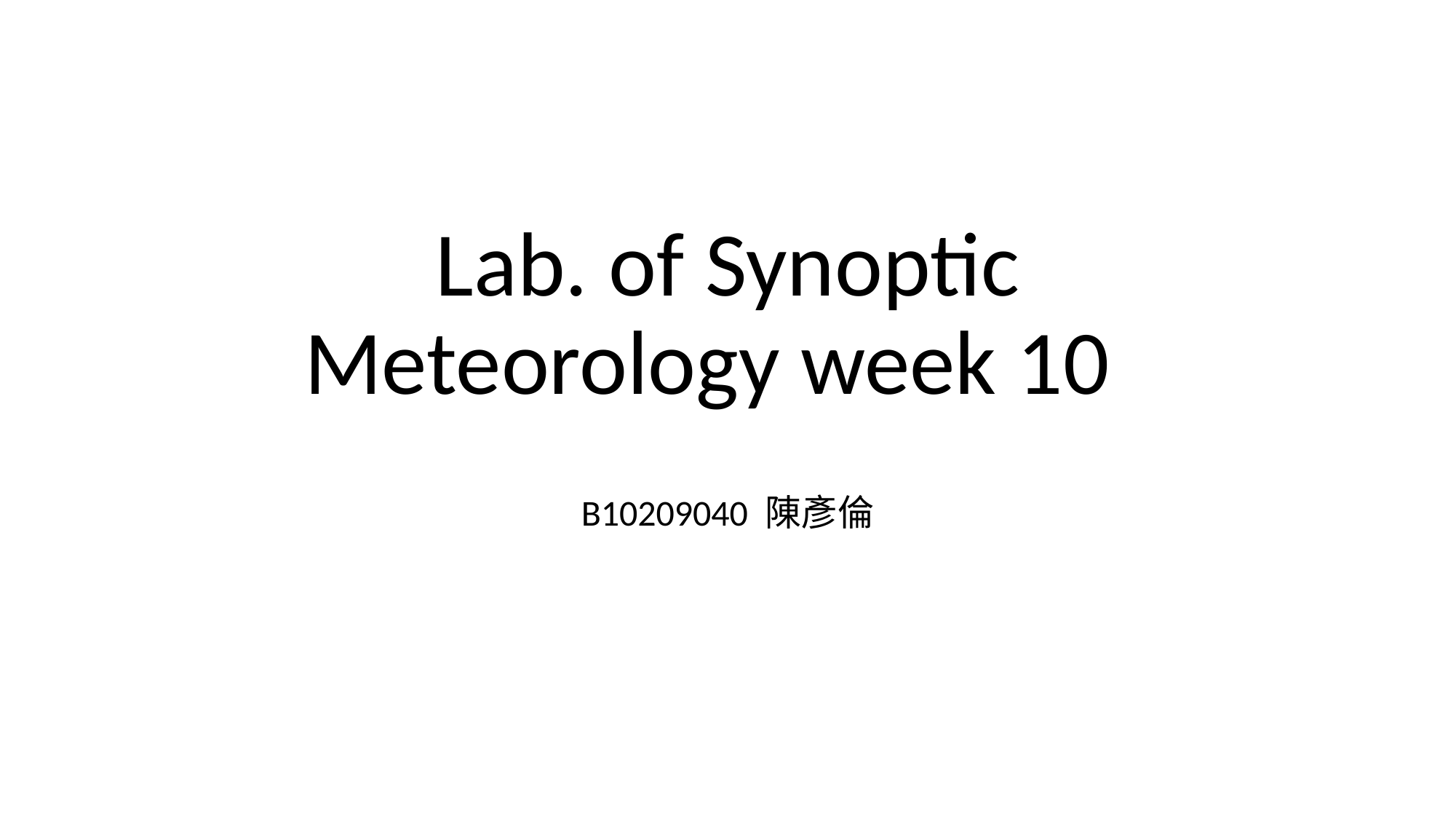

# Lab. of Synoptic Meteorology week 10

B10209040 陳彥倫